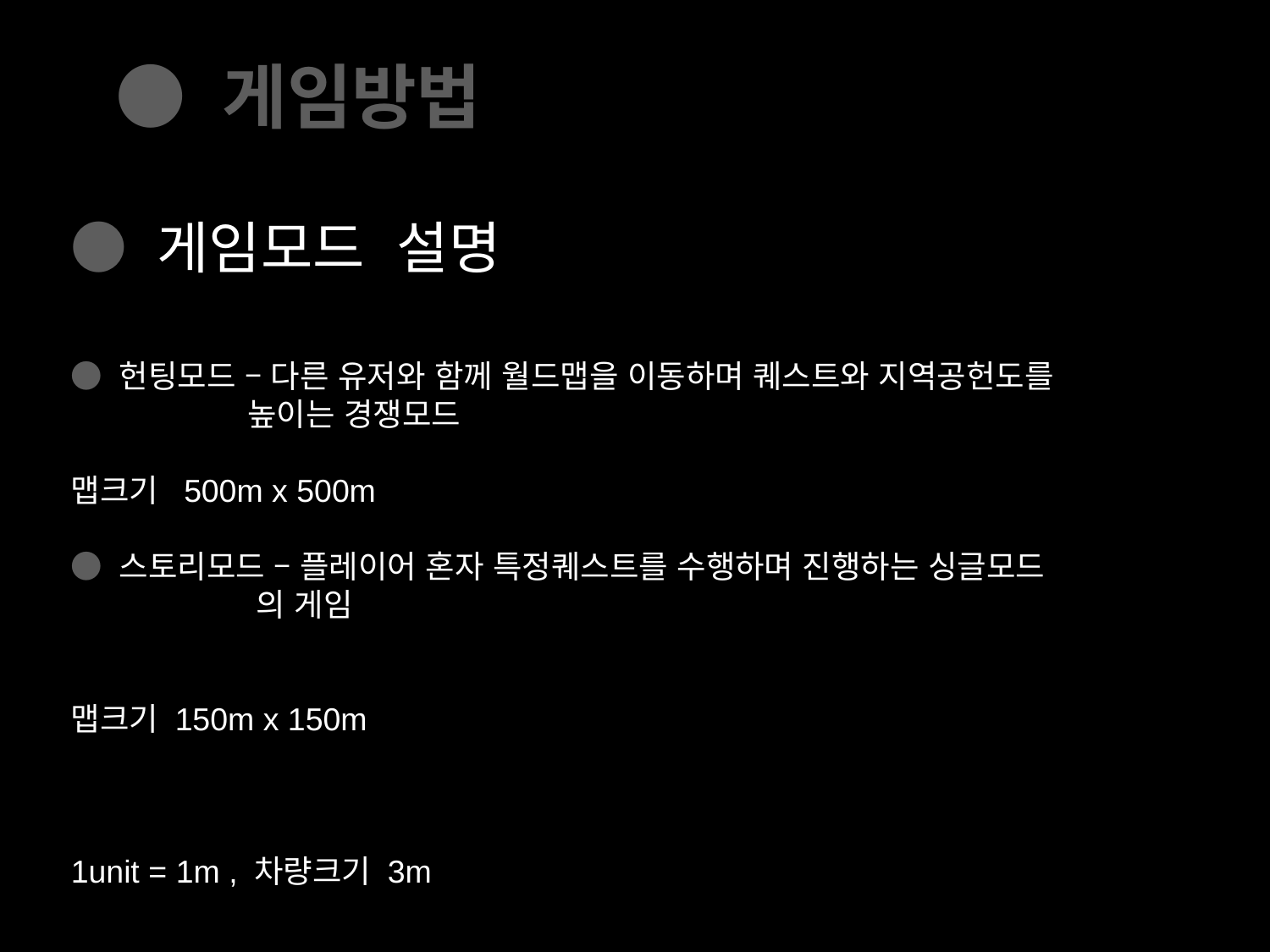

● 게임방법
● 게임모드  설명

● 헌팅모드 – 다른 유저와 함께 월드맵을 이동하며 퀘스트와 지역공헌도를
                   높이는 경쟁모드

맵크기  500m x 500m

● 스토리모드 – 플레이어 혼자 특정퀘스트를 수행하며 진행하는 싱글모드
                    의 게임

맵크기 150m x 150m

1unit = 1m , 차량크기 3m